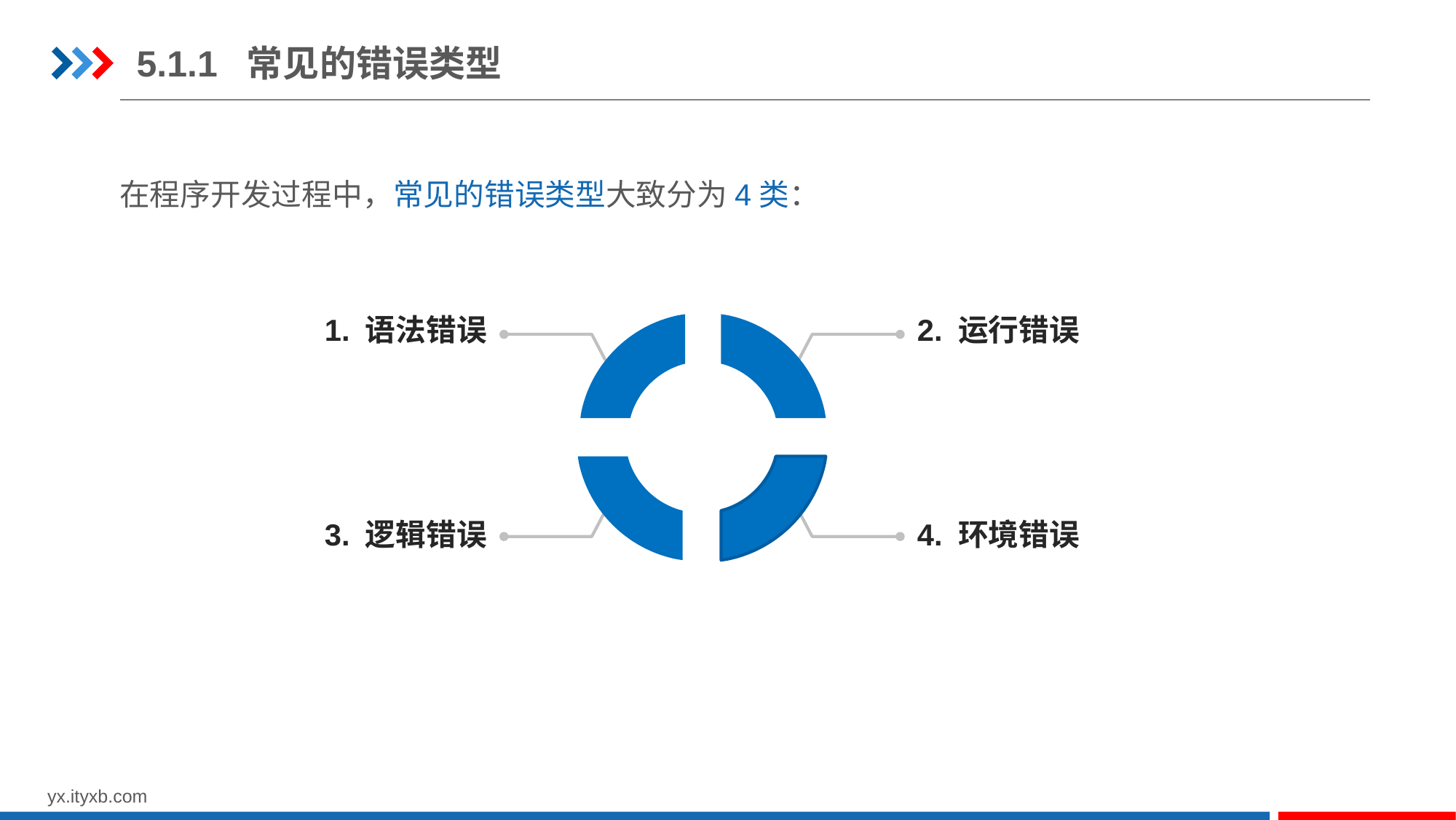

5.1.1  常见的错误类型
在程序开发过程中，常见的错误类型大致分为4类：
2. 运行错误
1. 语法错误

3. 逻辑错误
4. 环境错误